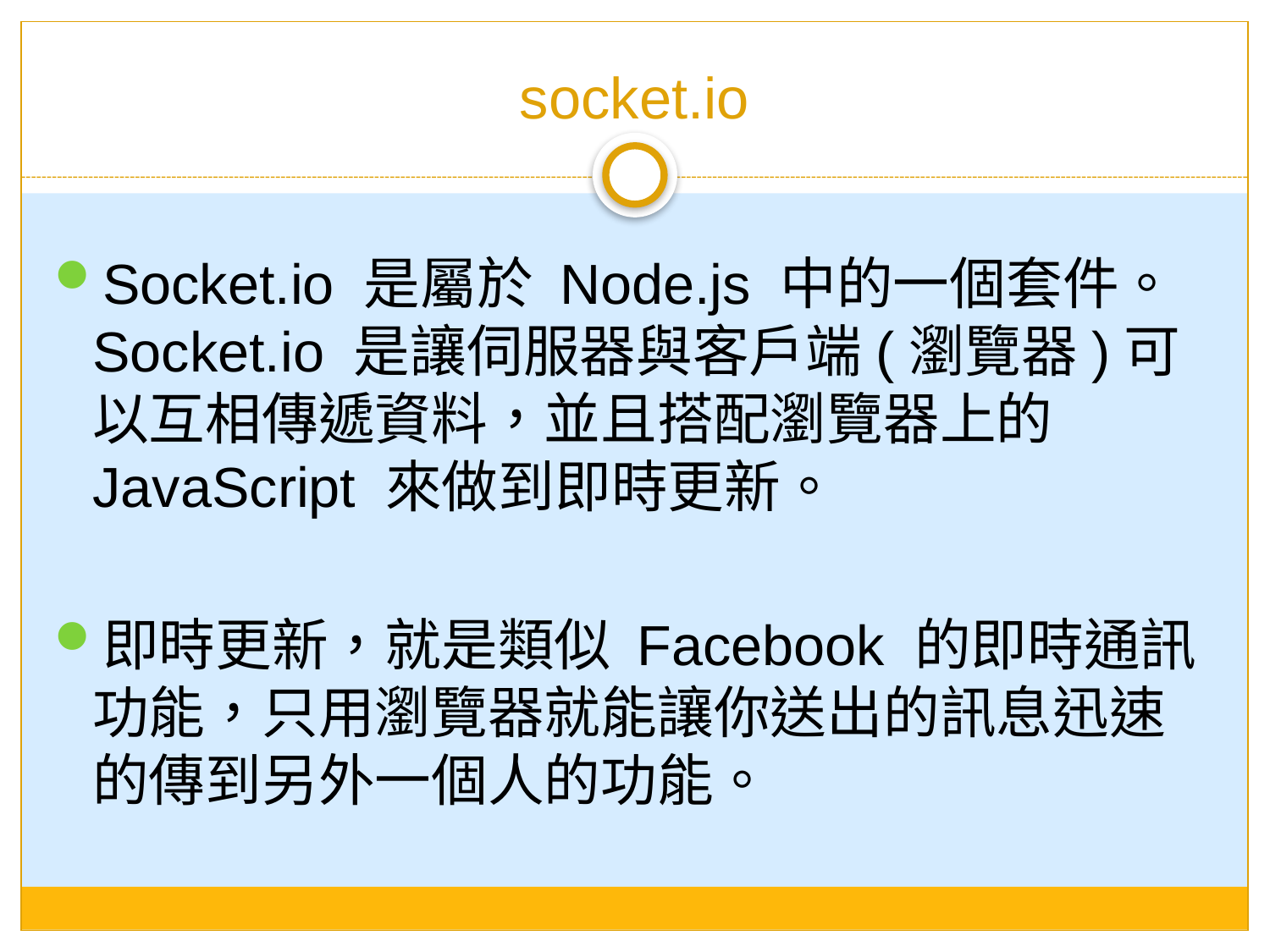

# socket.io
Socket.io 是屬於 Node.js 中的一個套件。Socket.io 是讓伺服器與客戶端(瀏覽器)可以互相傳遞資料，並且搭配瀏覽器上的 JavaScript 來做到即時更新。

即時更新，就是類似 Facebook 的即時通訊功能，只用瀏覽器就能讓你送出的訊息迅速的傳到另外一個人的功能。